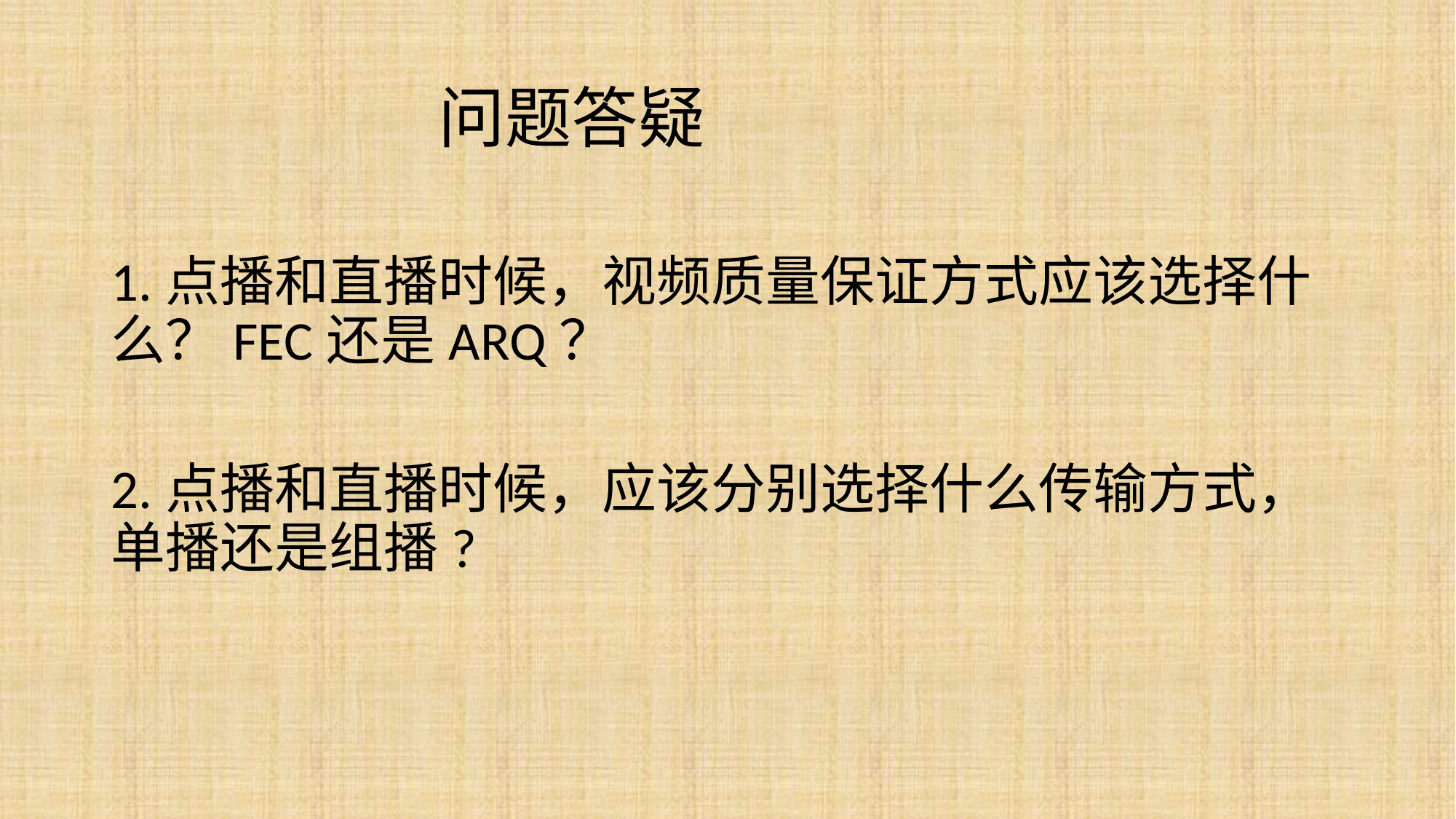

# 问题答疑
1.点播和直播时候，视频质量保证方式应该选择什么？FEC还是ARQ？

2.点播和直播时候，应该分别选择什么传输方式，单播还是组播?